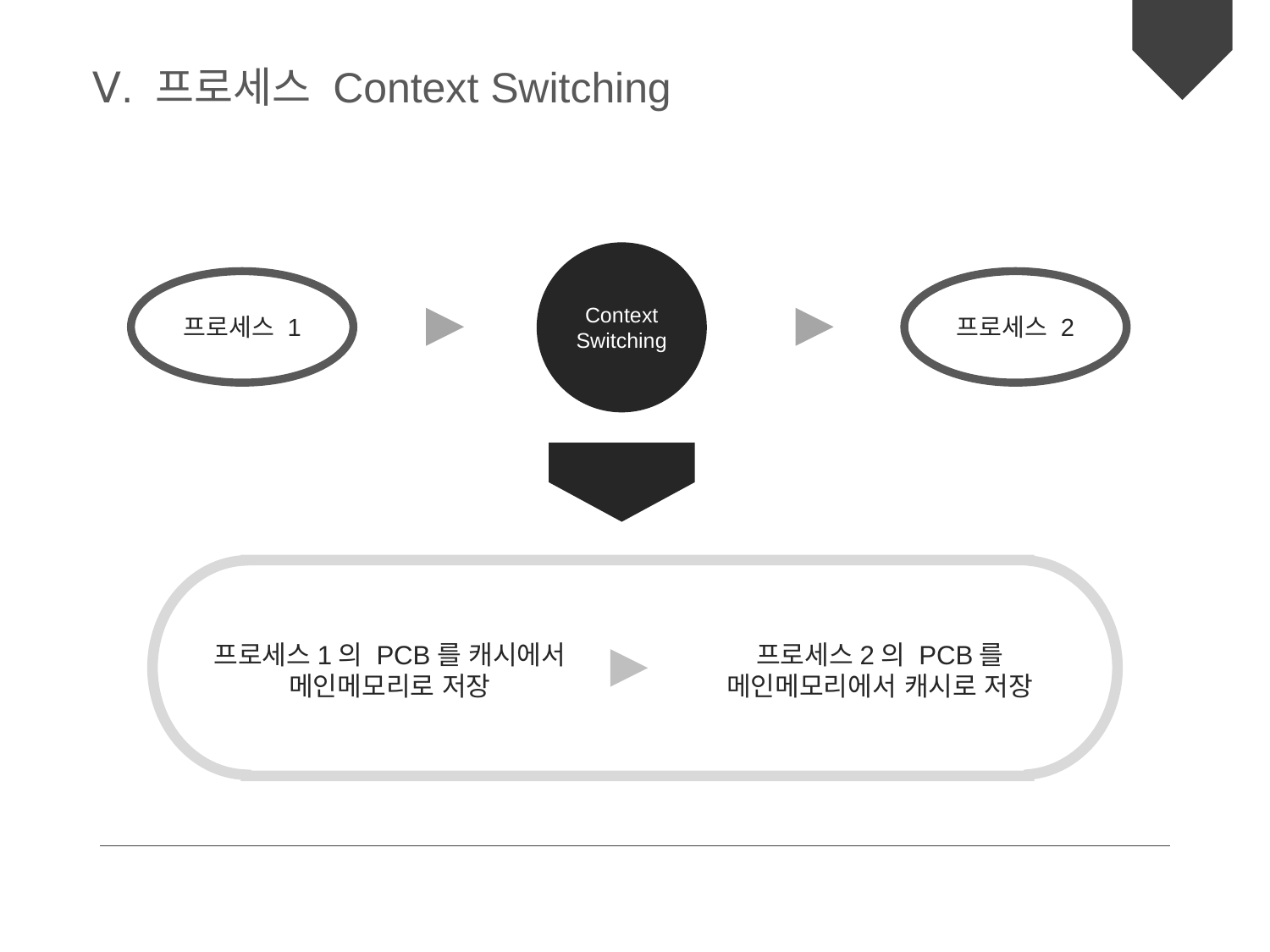

Ⅴ. 프로세스 Context Switching
Context Switching
프로세스 1
프로세스 2

Key
Word
프로세스1의 PCB를 캐시에서 메인메모리로 저장
프로세스2의 PCB를 메인메모리에서 캐시로 저장